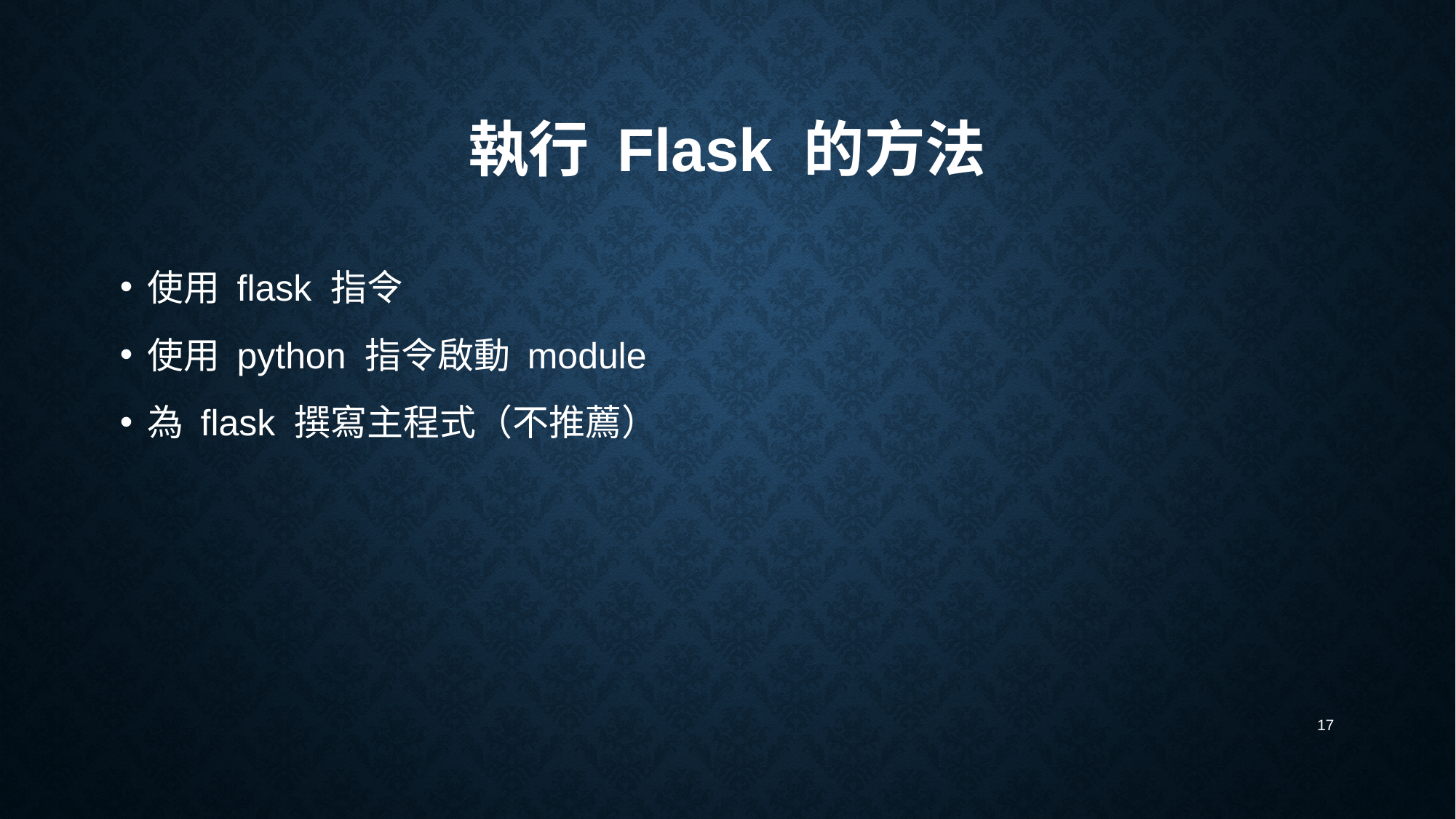

# 執行 Flask 的方法
使用 flask 指令
使用 python 指令啟動 module
為 flask 撰寫主程式（不推薦）
17